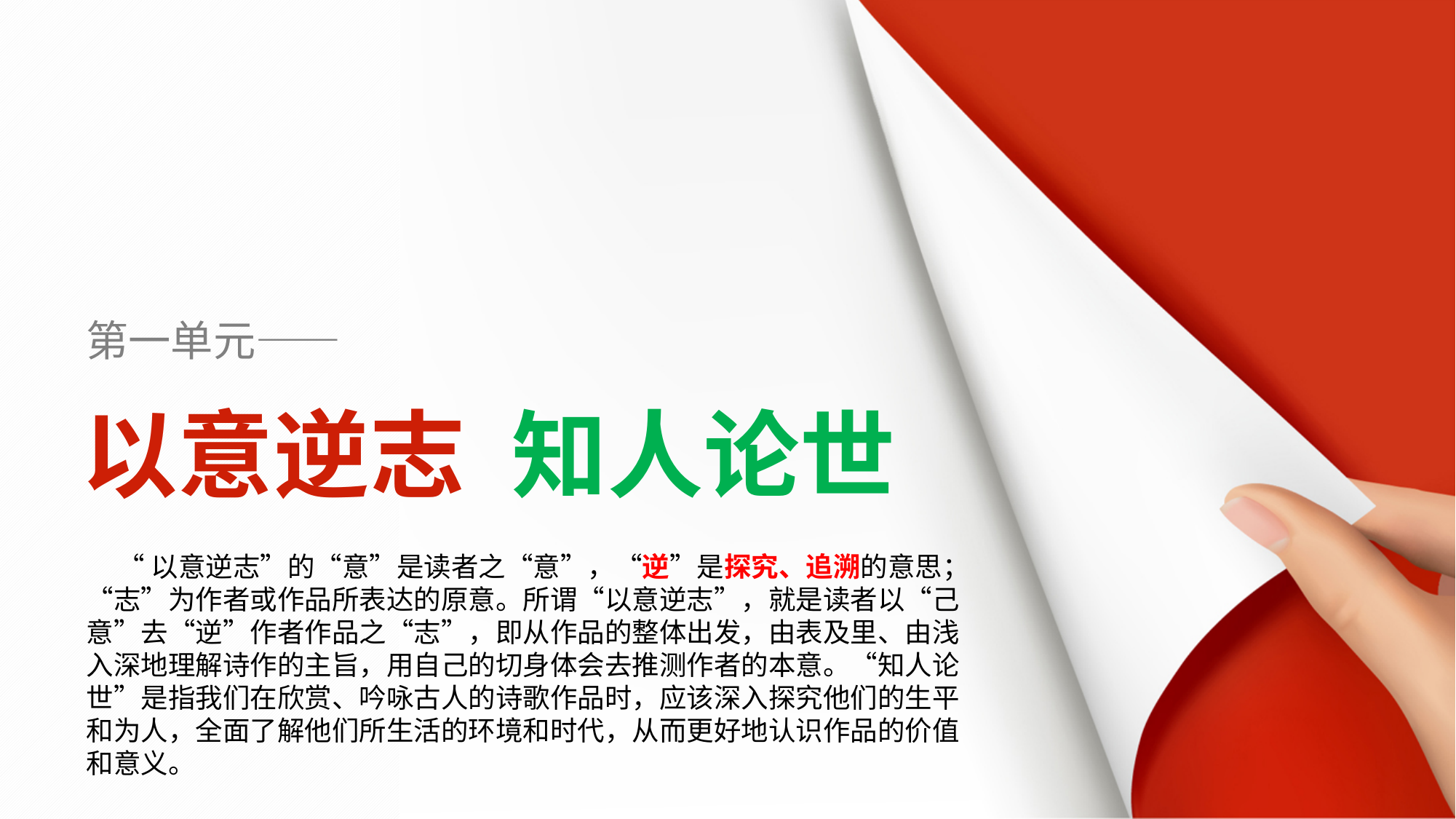

第一单元——
以意逆志  知人论世
     “以意逆志”的“意”是读者之“意”，“逆”是探究、追溯的意思；“志”为作者或作品所表达的原意。所谓“以意逆志”，就是读者以“己意”去“逆”作者作品之“志”，即从作品的整体出发，由表及里、由浅入深地理解诗作的主旨，用自己的切身体会去推测作者的本意。“知人论世”是指我们在欣赏、吟咏古人的诗歌作品时，应该深入探究他们的生平和为人，全面了解他们所生活的环境和时代，从而更好地认识作品的价值和意义。